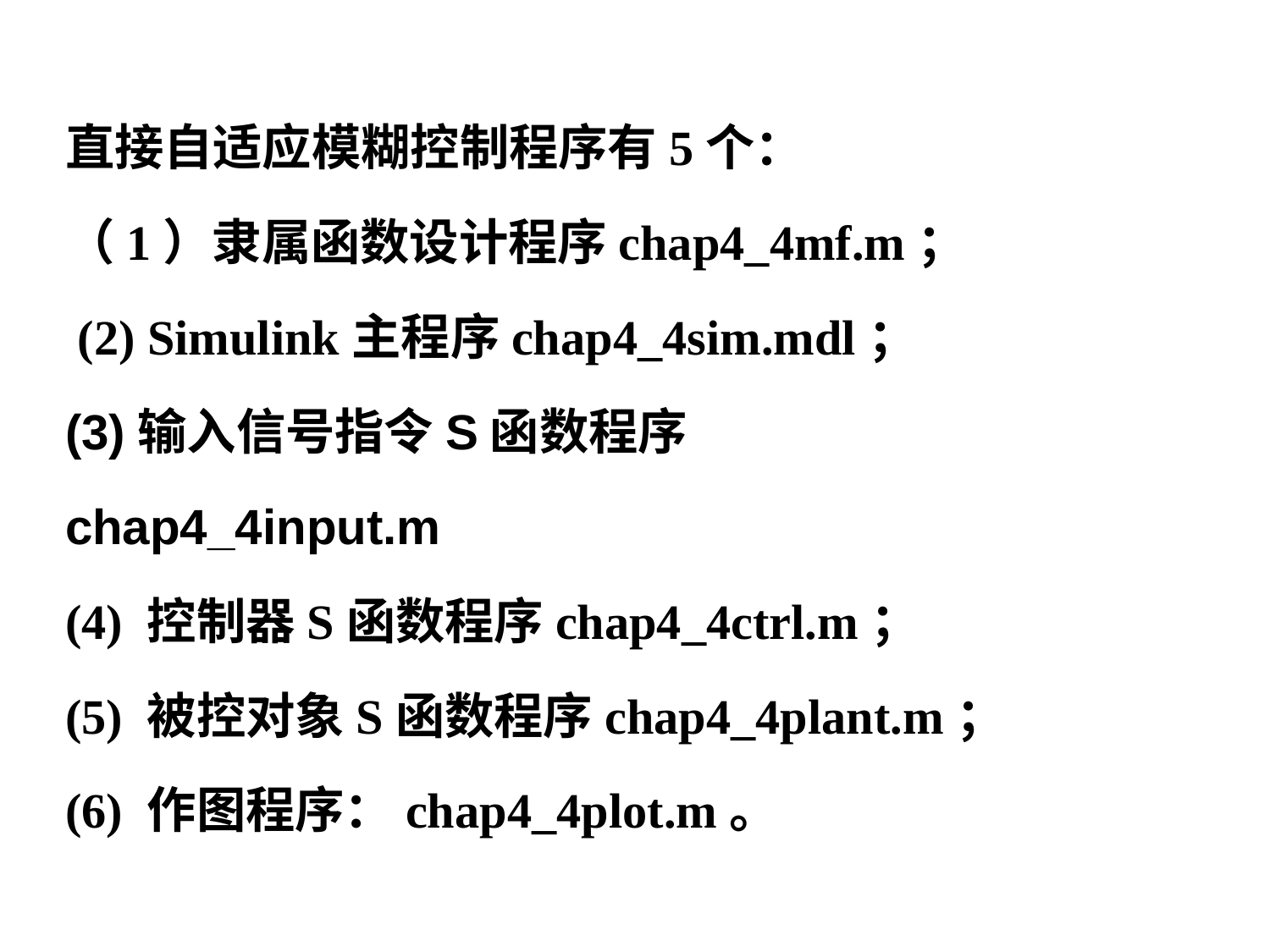

直接自适应模糊控制程序有5个：
（1）隶属函数设计程序chap4_4mf.m；
 (2) Simulink主程序chap4_4sim.mdl；
(3)输入信号指令S函数程序chap4_4input.m
(4) 控制器S函数程序chap4_4ctrl.m；
(5) 被控对象S函数程序chap4_4plant.m；
(6) 作图程序：chap4_4plot.m。